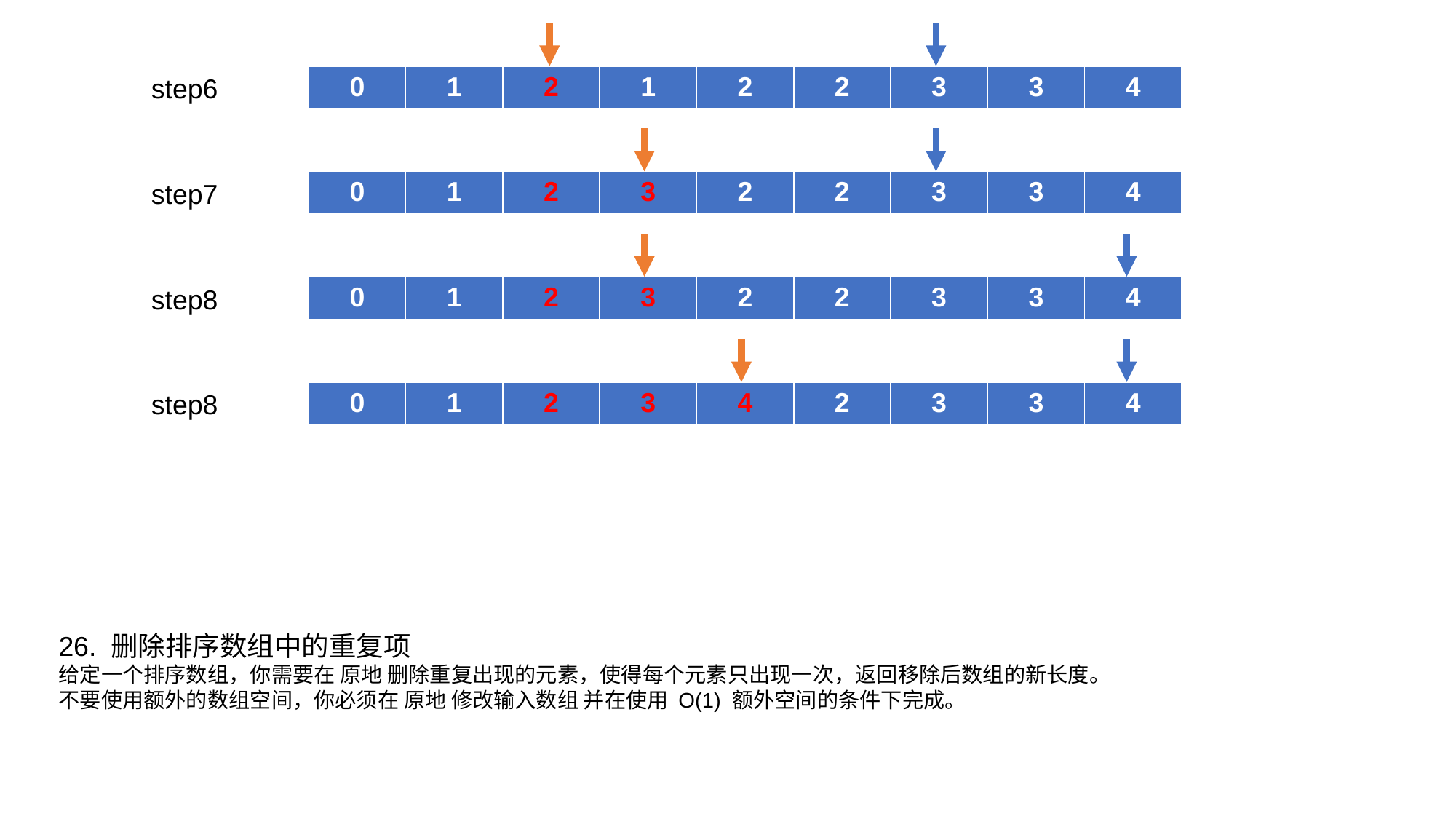

| 0 | 1 | 2 | 1 | 2 | 2 | 3 | 3 | 4 |
| --- | --- | --- | --- | --- | --- | --- | --- | --- |
step6
| 0 | 1 | 2 | 3 | 2 | 2 | 3 | 3 | 4 |
| --- | --- | --- | --- | --- | --- | --- | --- | --- |
step7
| 0 | 1 | 2 | 3 | 2 | 2 | 3 | 3 | 4 |
| --- | --- | --- | --- | --- | --- | --- | --- | --- |
step8
| 0 | 1 | 2 | 3 | 4 | 2 | 3 | 3 | 4 |
| --- | --- | --- | --- | --- | --- | --- | --- | --- |
step8
26. 删除排序数组中的重复项
给定一个排序数组，你需要在 原地 删除重复出现的元素，使得每个元素只出现一次，返回移除后数组的新长度。
不要使用额外的数组空间，你必须在 原地 修改输入数组 并在使用 O(1) 额外空间的条件下完成。